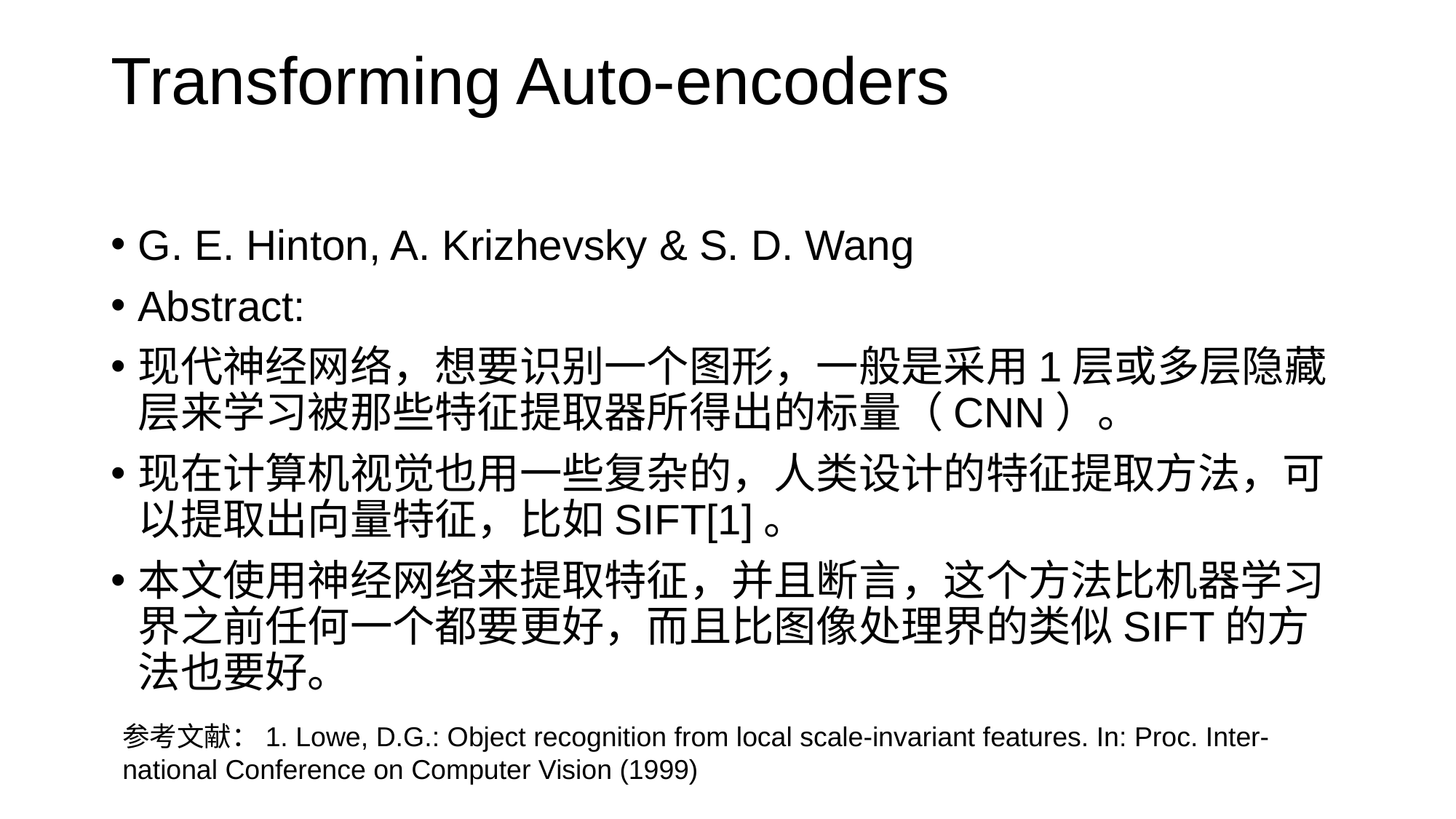

# Transforming Auto-encoders
G. E. Hinton, A. Krizhevsky & S. D. Wang
Abstract:
现代神经网络，想要识别一个图形，一般是采用1层或多层隐藏层来学习被那些特征提取器所得出的标量（CNN）。
现在计算机视觉也用一些复杂的，人类设计的特征提取方法，可以提取出向量特征，比如SIFT[1]。
本文使用神经网络来提取特征，并且断言，这个方法比机器学习界之前任何一个都要更好，而且比图像处理界的类似SIFT的方法也要好。
参考文献：1. Lowe, D.G.: Object recognition from local scale-invariant features. In: Proc. Inter-
national Conference on Computer Vision (1999)